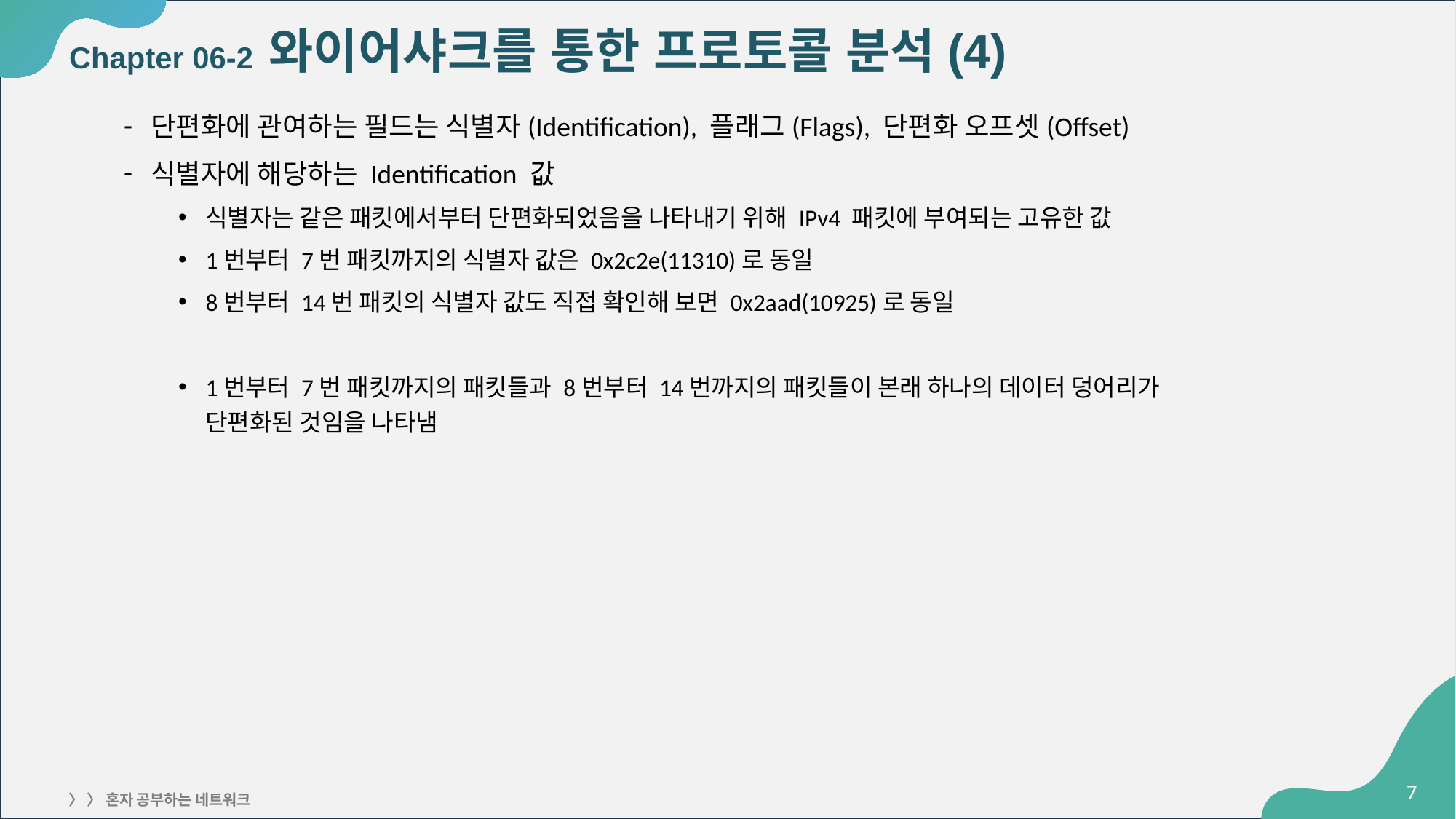

# Chapter 06-2 와이어샤크를 통한 프로토콜 분석(4)
단편화에 관여하는 필드는 식별자(Identification), 플래그(Flags), 단편화 오프셋(Offset)
식별자에 해당하는 Identification 값
식별자는 같은 패킷에서부터 단편화되었음을 나타내기 위해 IPv4 패킷에 부여되는 고유한 값
1번부터 7번 패킷까지의 식별자 값은 0x2c2e(11310)로 동일
8번부터 14번 패킷의 식별자 값도 직접 확인해 보면 0x2aad(10925)로 동일

1번부터 7번 패킷까지의 패킷들과 8번부터 14번까지의 패킷들이 본래 하나의 데이터 덩어리가
단편화된 것임을 나타냄
7
〉 〉 혼자 공부하는 네트워크